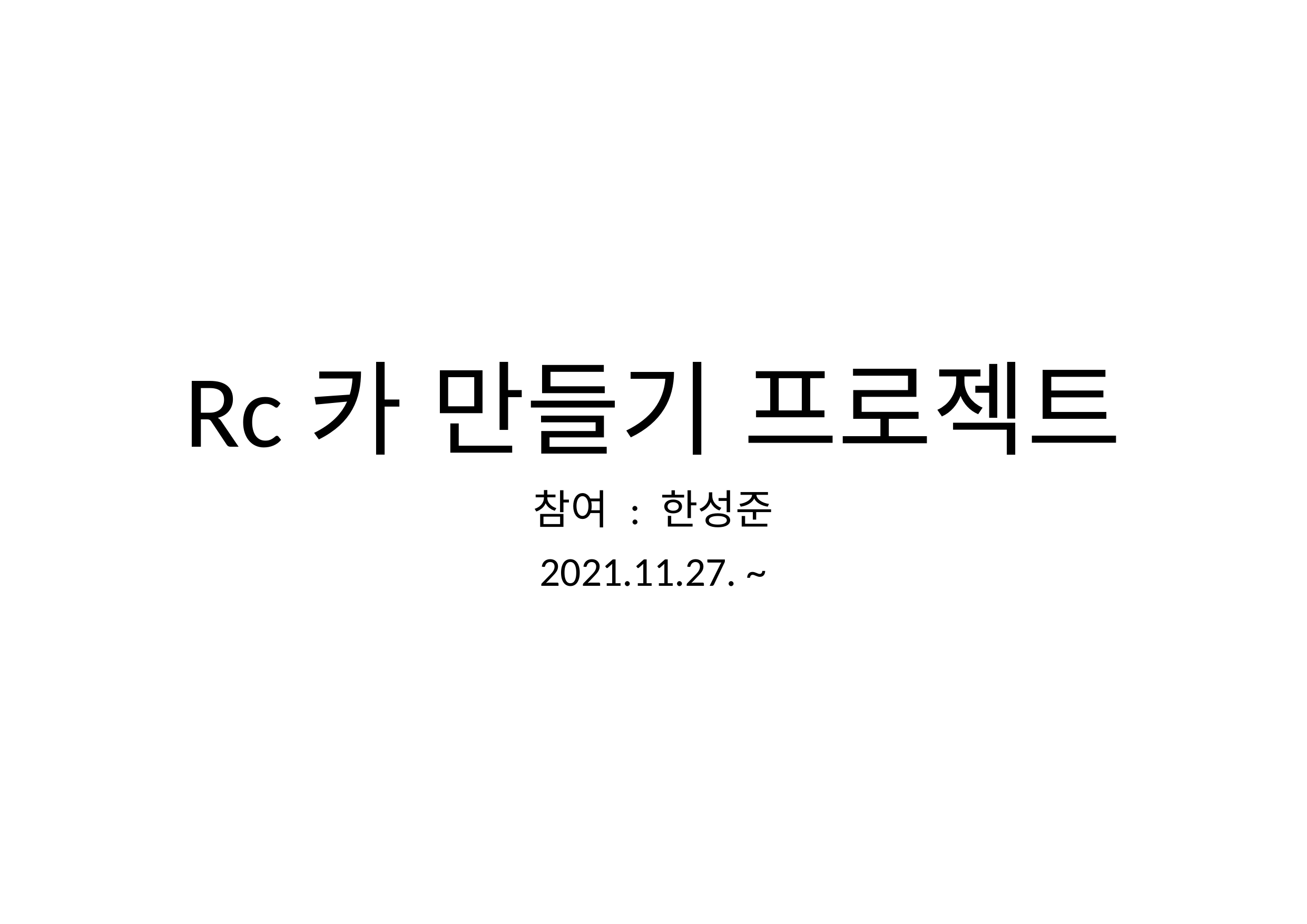

# Rc카 만들기 프로젝트
참여 : 한성준
2021.11.27. ~